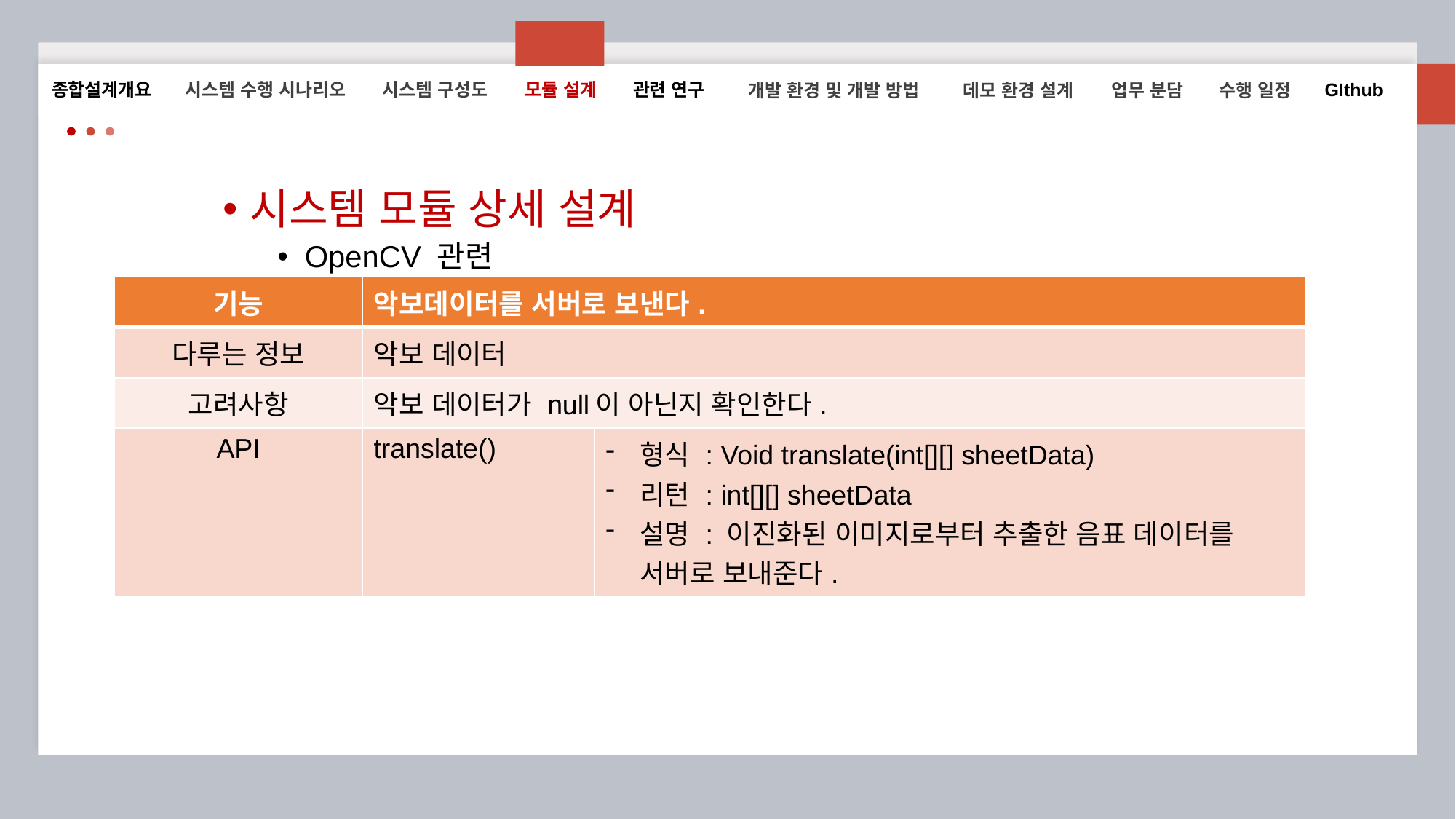

시스템 수행 시나리오
시스템 구성도
모듈 설계
관련 연구
GIthub
종합설계개요
개발 환경 및 개발 방법
데모 환경 설계
업무 분담
수행 일정

시스템 모듈 상세 설계
OpenCV 관련

| 기능 | 악보데이터를 서버로 보낸다. |  |
| --- | --- | --- |
| 다루는 정보 | 악보 데이터 |  |
| 고려사항 | 악보 데이터가 null이 아닌지 확인한다. |  |
| API | translate() | 형식 : Void translate(int[][] sheetData) 리턴 : int[][] sheetData 설명 : 이진화된 이미지로부터 추출한 음표 데이터를 서버로 보내준다. |